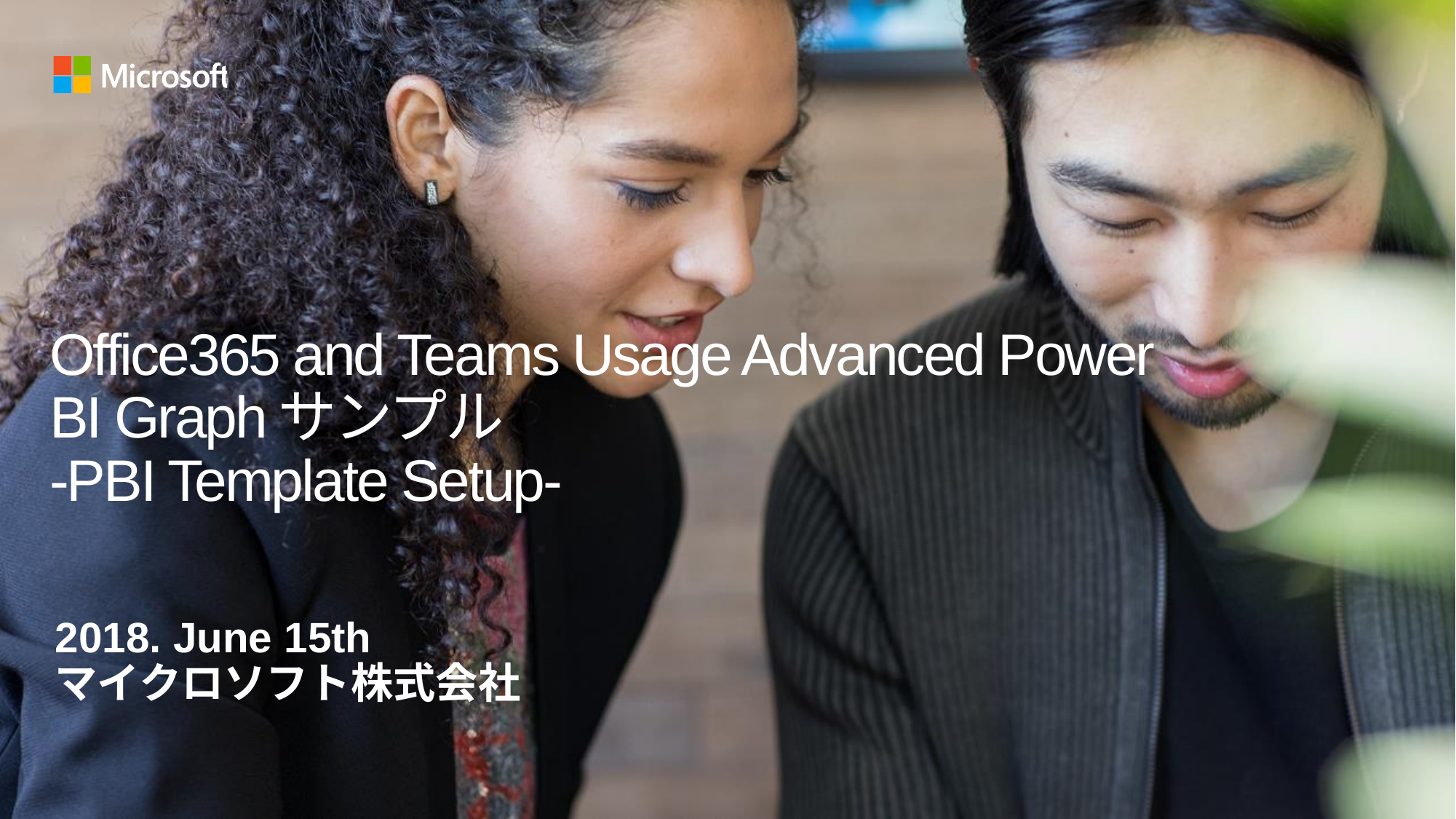

# Office365 and Teams Usage Advanced Power BI Graphサンプル -PBI Template Setup-
2018. June 15th
マイクロソフト株式会社